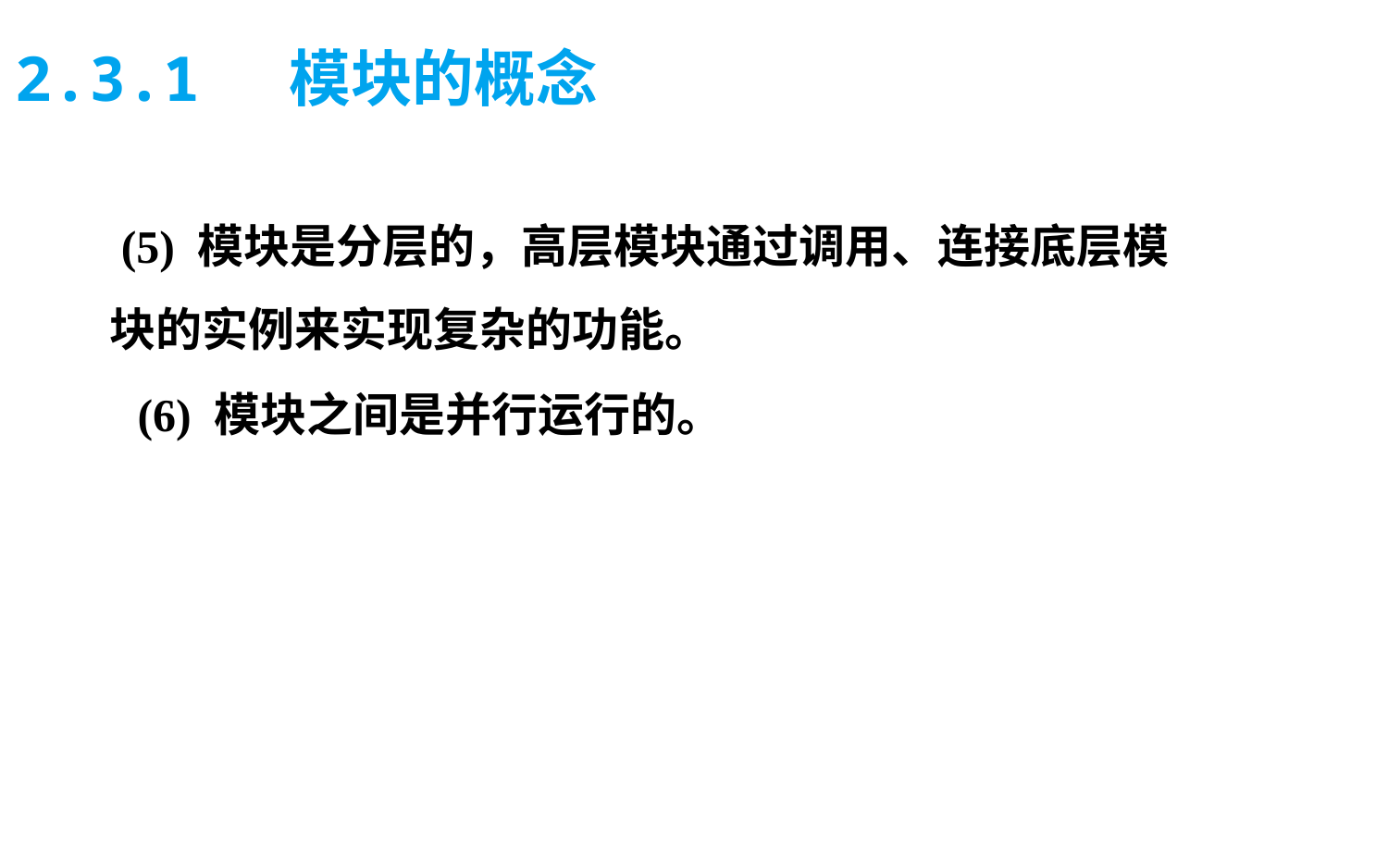

2.3.1  模块的概念
 (5) 模块是分层的，高层模块通过调用、连接底层模块的实例来实现复杂的功能。
    (6) 模块之间是并行运行的。